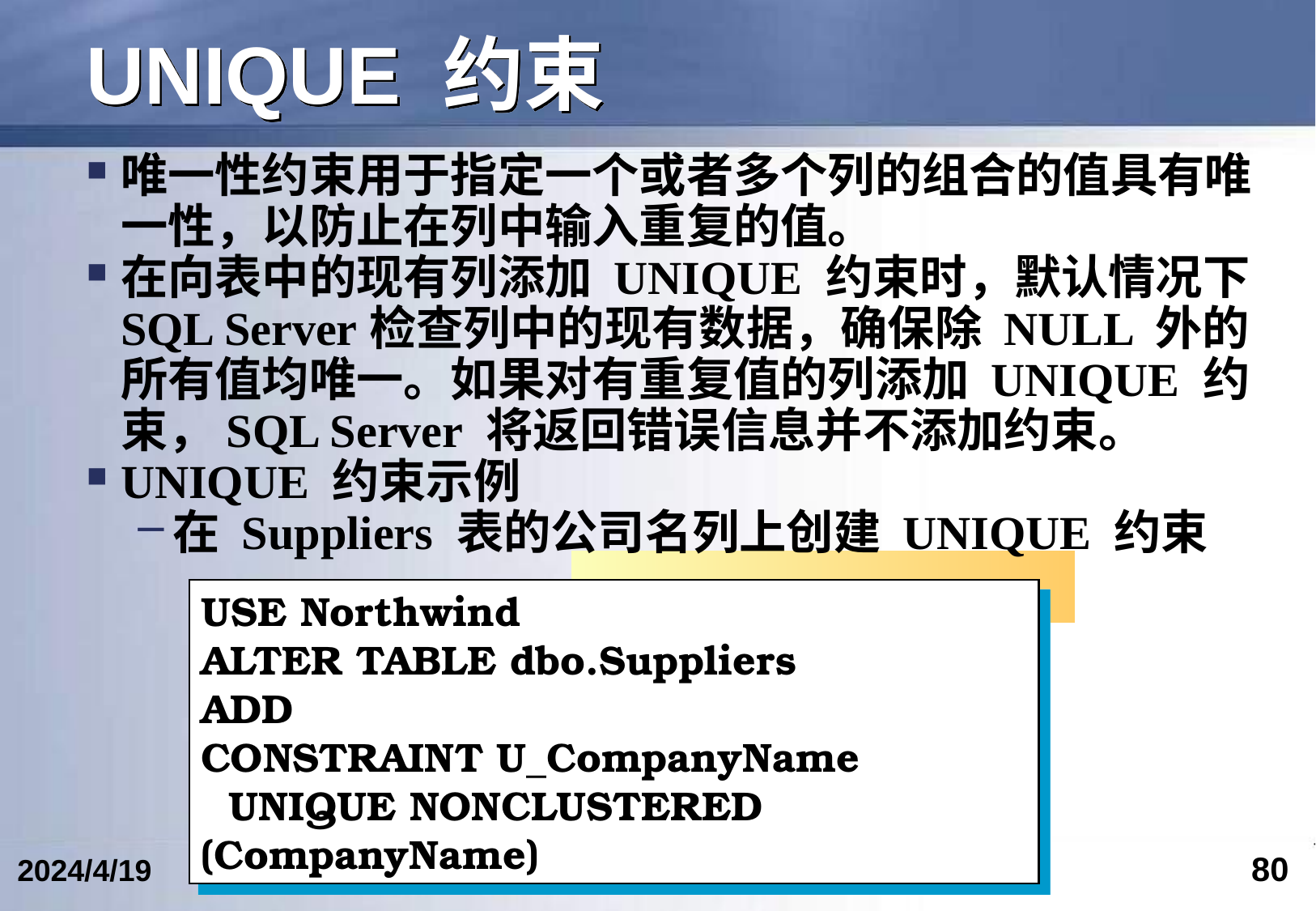

# UNIQUE 约束
唯一性约束用于指定一个或者多个列的组合的值具有唯一性，以防止在列中输入重复的值。
在向表中的现有列添加 UNIQUE 约束时，默认情况下 SQL Server检查列中的现有数据，确保除 NULL 外的所有值均唯一。如果对有重复值的列添加 UNIQUE 约束，SQL Server 将返回错误信息并不添加约束。
UNIQUE 约束示例
在 Suppliers 表的公司名列上创建 UNIQUE 约束

USE Northwind
ALTER TABLE dbo.Suppliers
ADD
CONSTRAINT U_CompanyName
  UNIQUE NONCLUSTERED (CompanyName)
80
2024/4/19